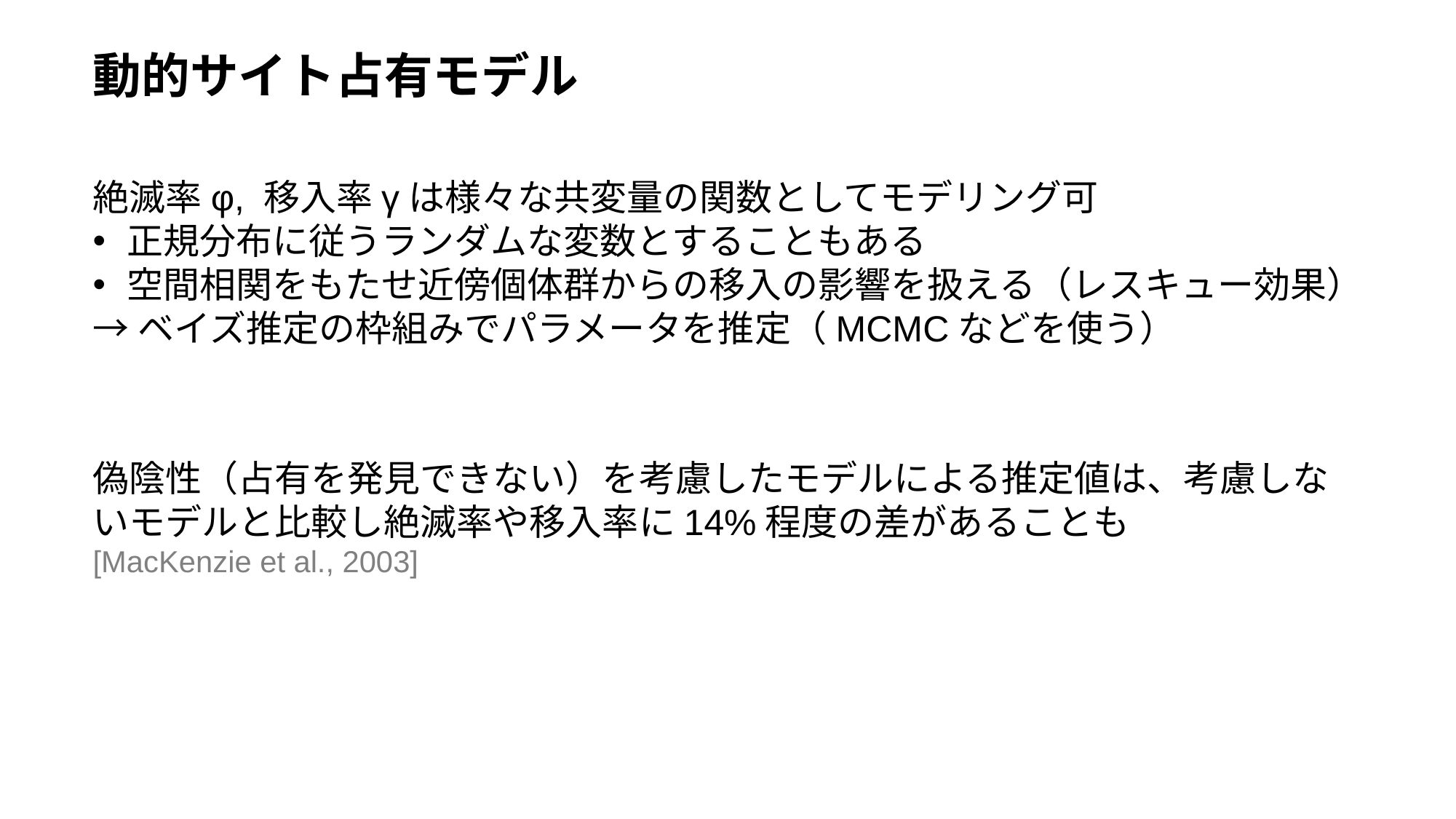

動的サイト占有モデル
絶滅率φ, 移入率γは様々な共変量の関数としてモデリング可
正規分布に従うランダムな変数とすることもある
空間相関をもたせ近傍個体群からの移入の影響を扱える（レスキュー効果）
→ベイズ推定の枠組みでパラメータを推定（MCMCなどを使う）
偽陰性（占有を発見できない）を考慮したモデルによる推定値は、考慮しないモデルと比較し絶滅率や移入率に14%程度の差があることも
[MacKenzie et al., 2003]